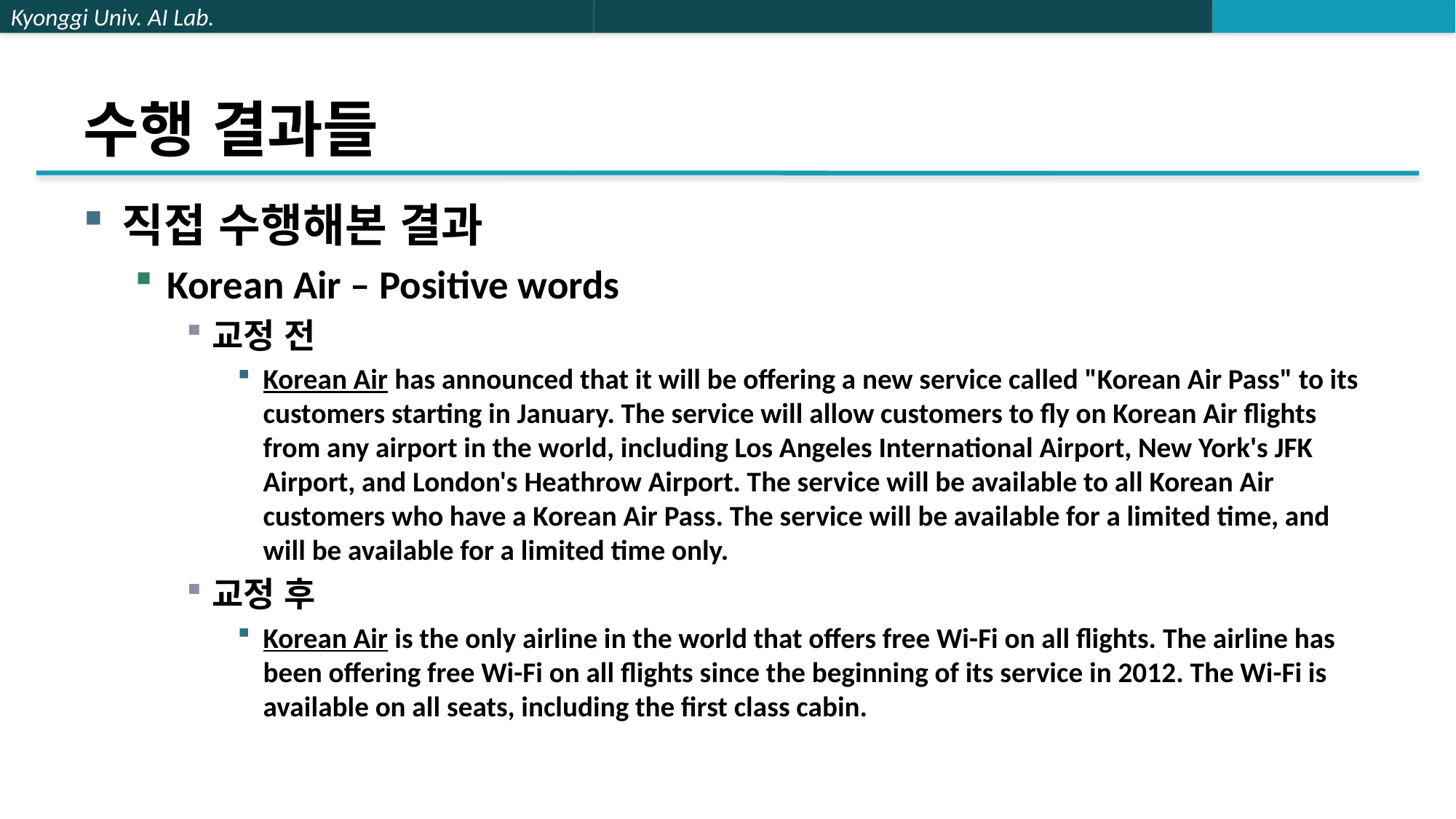

# 수행 결과들
직접 수행해본 결과
Korean Air – Positive words
교정 전
Korean Air has announced that it will be offering a new service called "Korean Air Pass" to its customers starting in January. The service will allow customers to fly on Korean Air flights from any airport in the world, including Los Angeles International Airport, New York's JFK Airport, and London's Heathrow Airport. The service will be available to all Korean Air customers who have a Korean Air Pass. The service will be available for a limited time, and will be available for a limited time only.
교정 후
Korean Air is the only airline in the world that offers free Wi-Fi on all flights. The airline has been offering free Wi-Fi on all flights since the beginning of its service in 2012. The Wi-Fi is available on all seats, including the first class cabin.